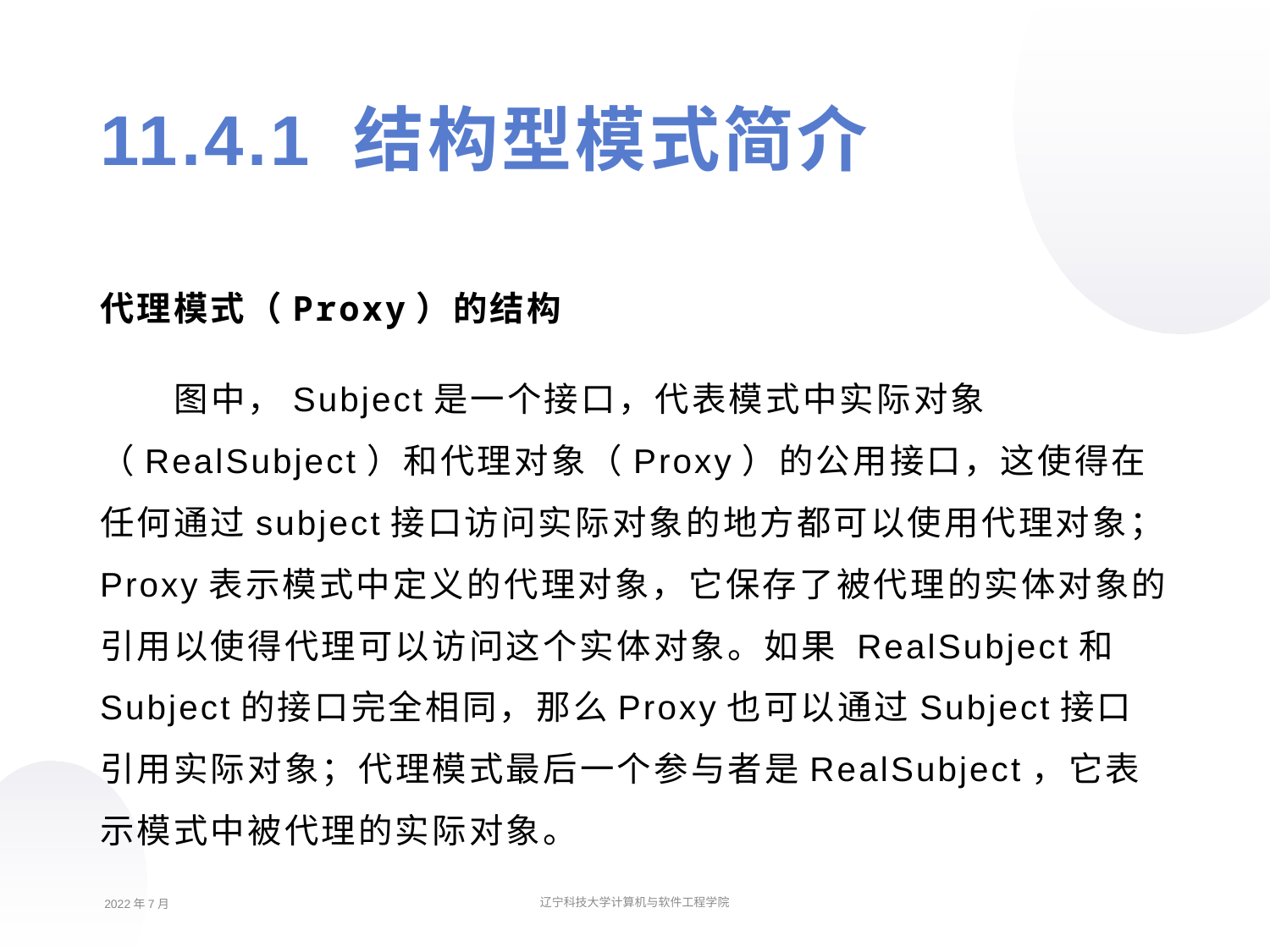

11.4.1 结构型模式简介
代理模式（Proxy）的结构
图中，Subject是一个接口，代表模式中实际对象（RealSubject）和代理对象（Proxy）的公用接口，这使得在任何通过subject接口访问实际对象的地方都可以使用代理对象；Proxy表示模式中定义的代理对象，它保存了被代理的实体对象的引用以使得代理可以访问这个实体对象。如果 RealSubject和Subject的接口完全相同，那么Proxy也可以通过Subject接口引用实际对象；代理模式最后一个参与者是RealSubject，它表示模式中被代理的实际对象。

2022年7月
辽宁科技大学计算机与软件工程学院
84